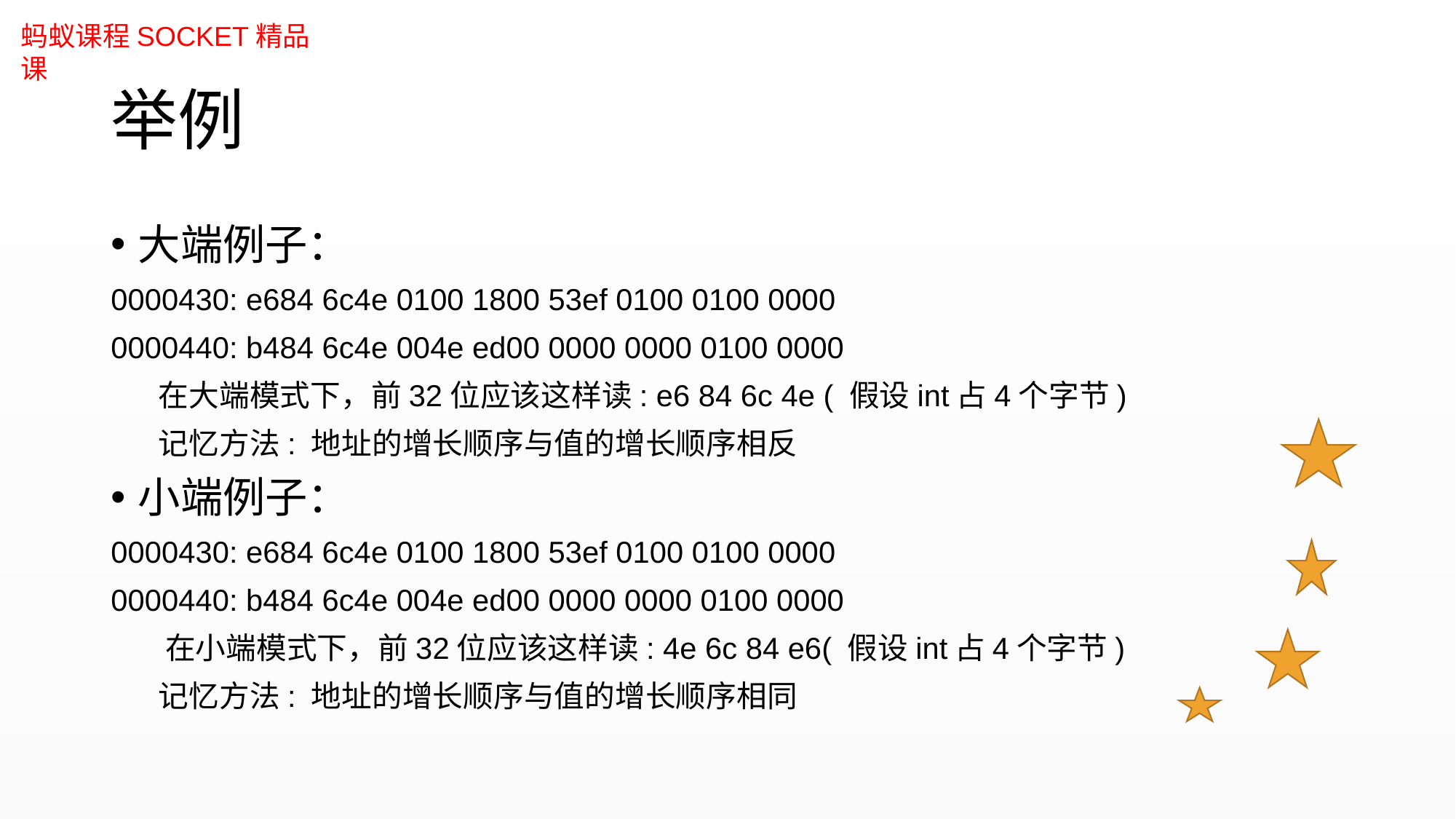

# 举例
大端例子：
0000430: e684 6c4e 0100 1800 53ef 0100 0100 0000
0000440: b484 6c4e 004e ed00 0000 0000 0100 0000
      在大端模式下，前32位应该这样读: e6 84 6c 4e ( 假设int占4个字节)
      记忆方法: 地址的增长顺序与值的增长顺序相反
小端例子：
0000430: e684 6c4e 0100 1800 53ef 0100 0100 0000
0000440: b484 6c4e 004e ed00 0000 0000 0100 0000
       在小端模式下，前32位应该这样读: 4e 6c 84 e6( 假设int占4个字节)
      记忆方法: 地址的增长顺序与值的增长顺序相同